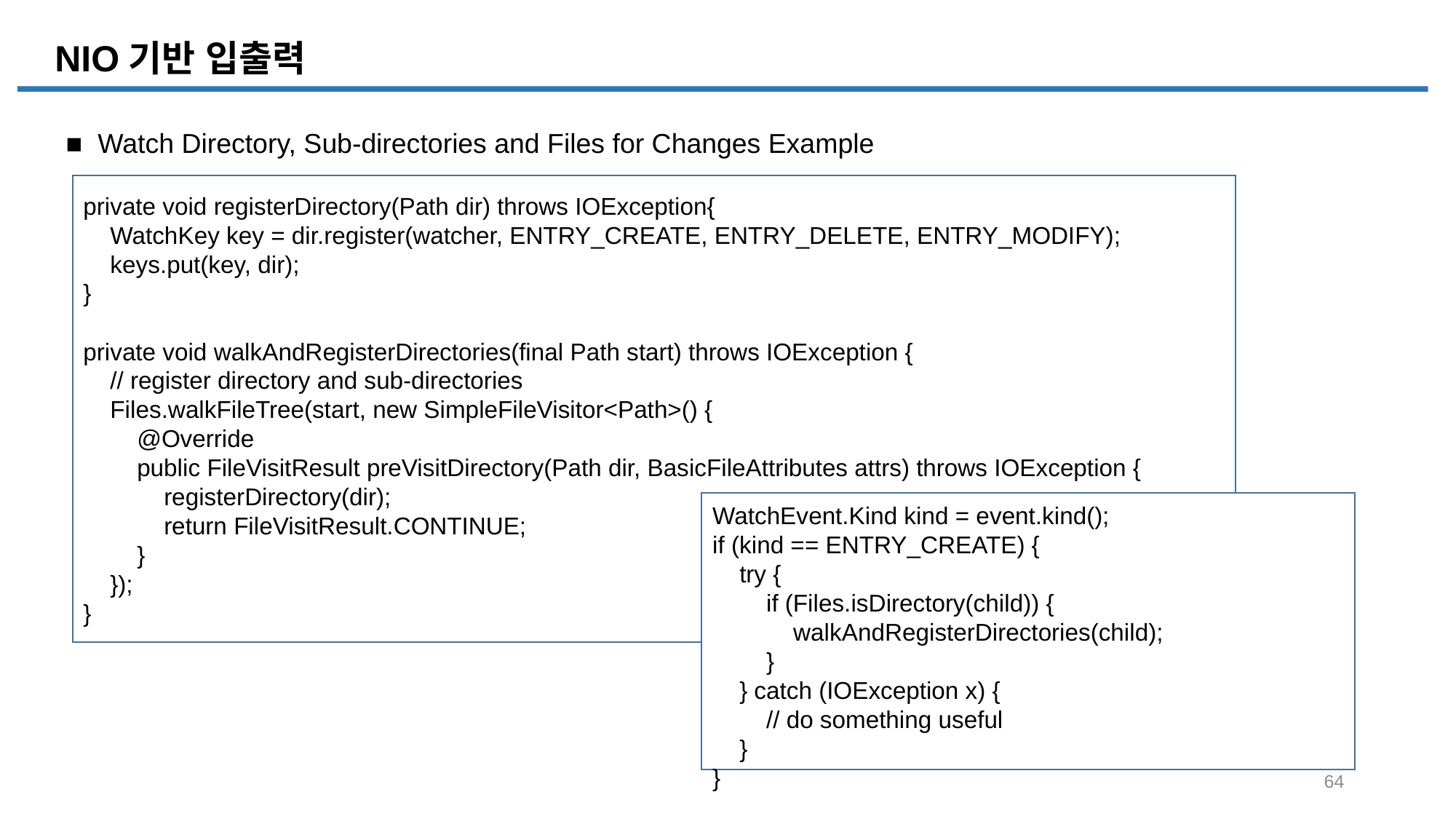

NIO기반 입출력

■  Watch Directory, Sub-directories and Files for Changes Example
private void registerDirectory(Path dir) throws IOException{
    WatchKey key = dir.register(watcher, ENTRY_CREATE, ENTRY_DELETE, ENTRY_MODIFY);
    keys.put(key, dir);
}

private void walkAndRegisterDirectories(final Path start) throws IOException {
    // register directory and sub-directories
    Files.walkFileTree(start, new SimpleFileVisitor<Path>() {
        @Override
        public FileVisitResult preVisitDirectory(Path dir, BasicFileAttributes attrs) throws IOException {
            registerDirectory(dir);
            return FileVisitResult.CONTINUE;
        }
    });
}

WatchEvent.Kind kind = event.kind();
if (kind == ENTRY_CREATE) {
    try {
        if (Files.isDirectory(child)) {
            walkAndRegisterDirectories(child);
        }
    } catch (IOException x) {
        // do something useful
    }
}
64